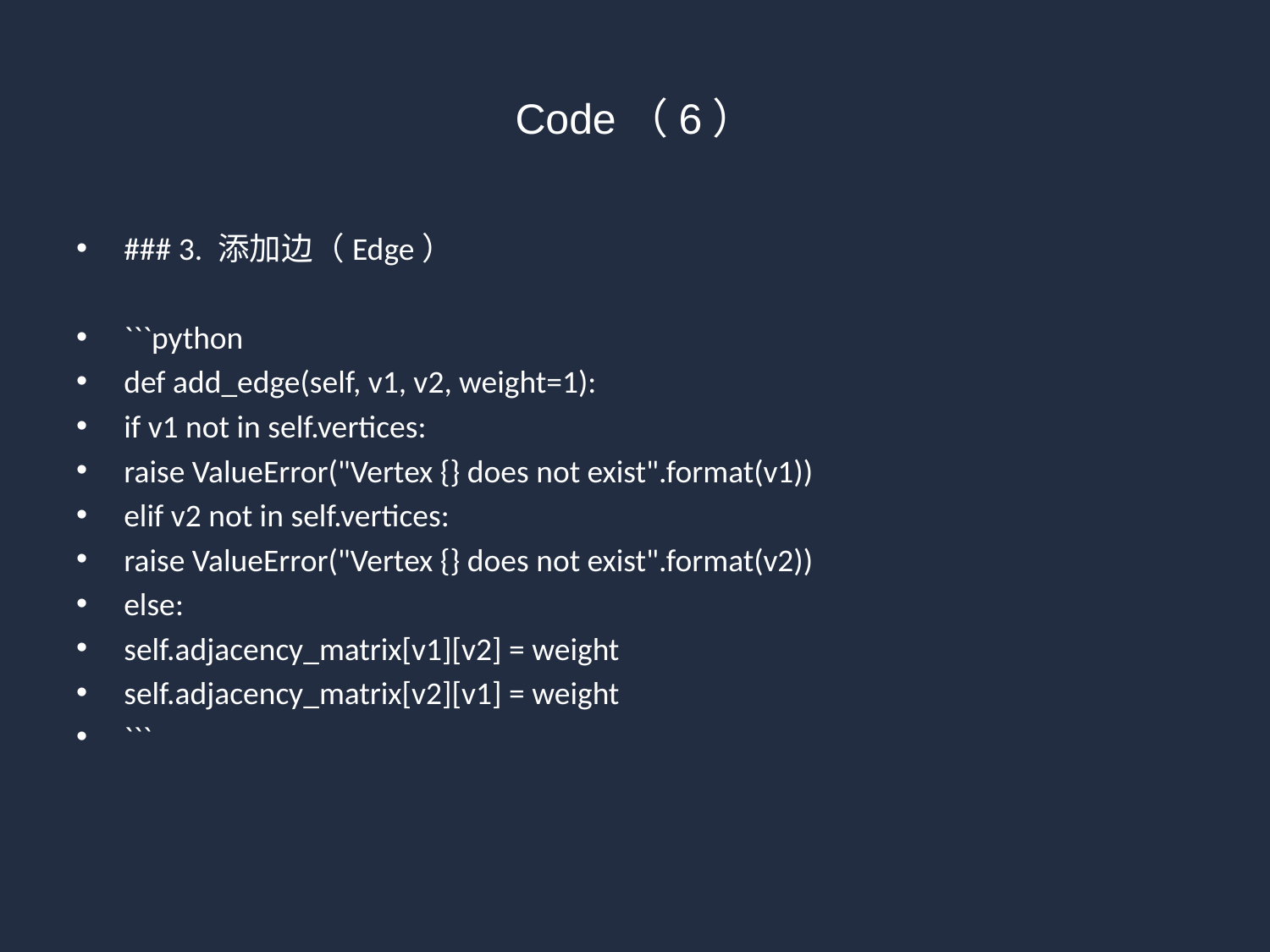

# Code（6）
### 3. 添加边（Edge）

```python
def add_edge(self, v1, v2, weight=1):
if v1 not in self.vertices:
raise ValueError("Vertex {} does not exist".format(v1))
elif v2 not in self.vertices:
raise ValueError("Vertex {} does not exist".format(v2))
else:
self.adjacency_matrix[v1][v2] = weight
self.adjacency_matrix[v2][v1] = weight
```